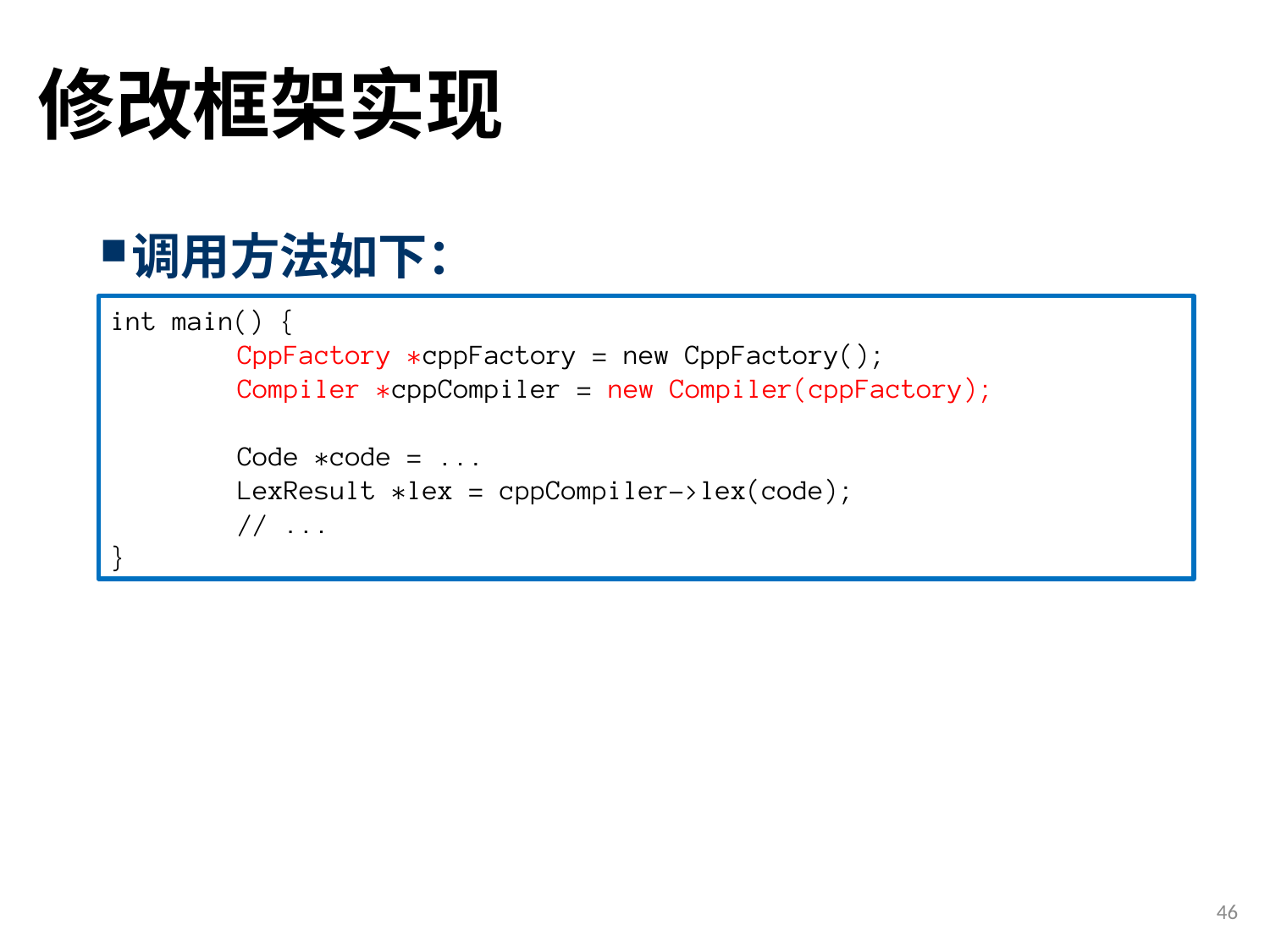

# 修改框架实现
调用方法如下：
int main() {
	CppFactory *cppFactory = new CppFactory();
	Compiler *cppCompiler = new Compiler(cppFactory);

	Code *code = ...
	LexResult *lex = cppCompiler->lex(code);
	// ...
}
46